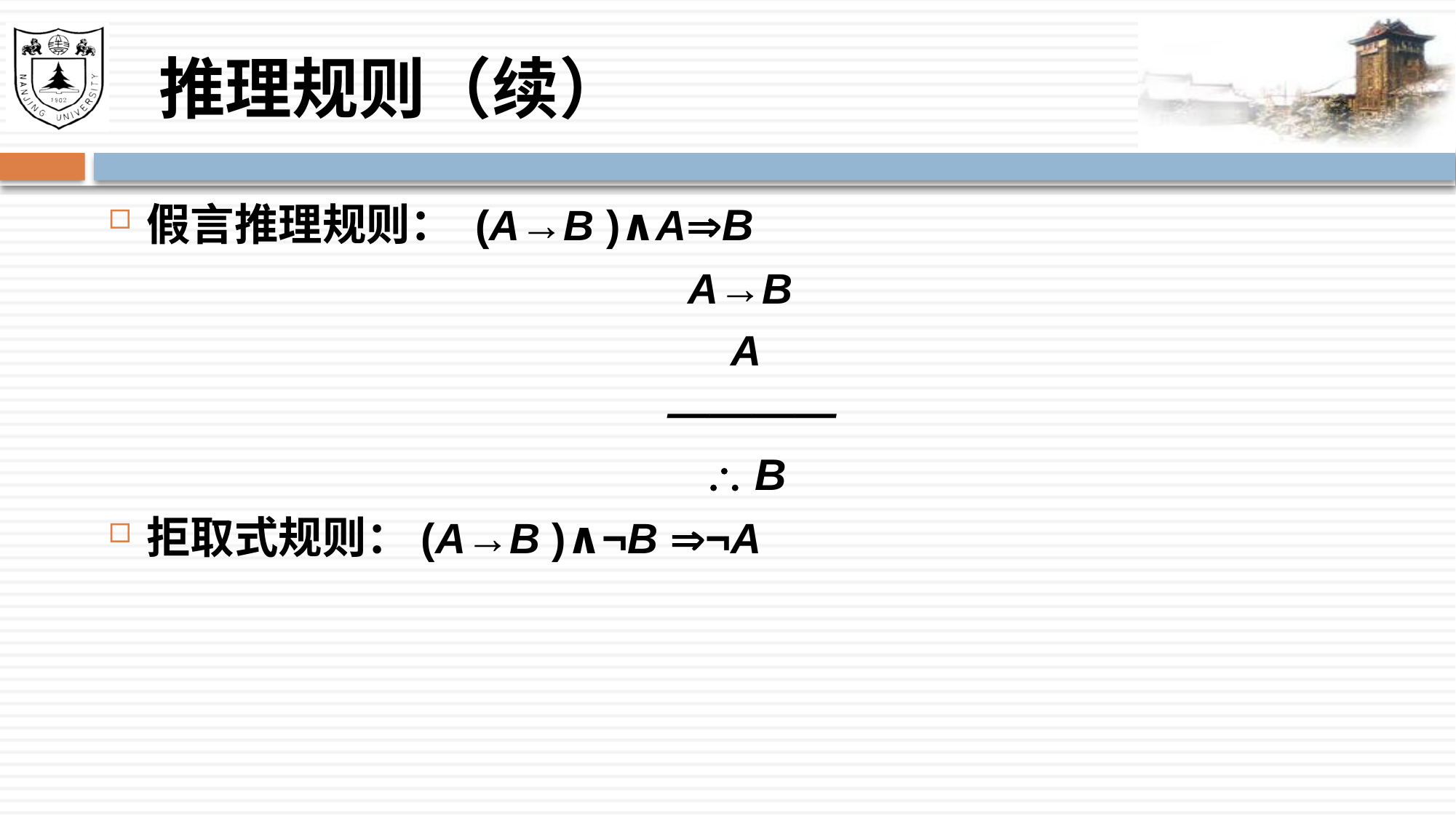

# 推理规则（续）
假言推理规则： (A→B )∧A⇒B
A→B
A
 ————
∴ B
拒取式规则：(A→B )∧¬B ⇒¬A